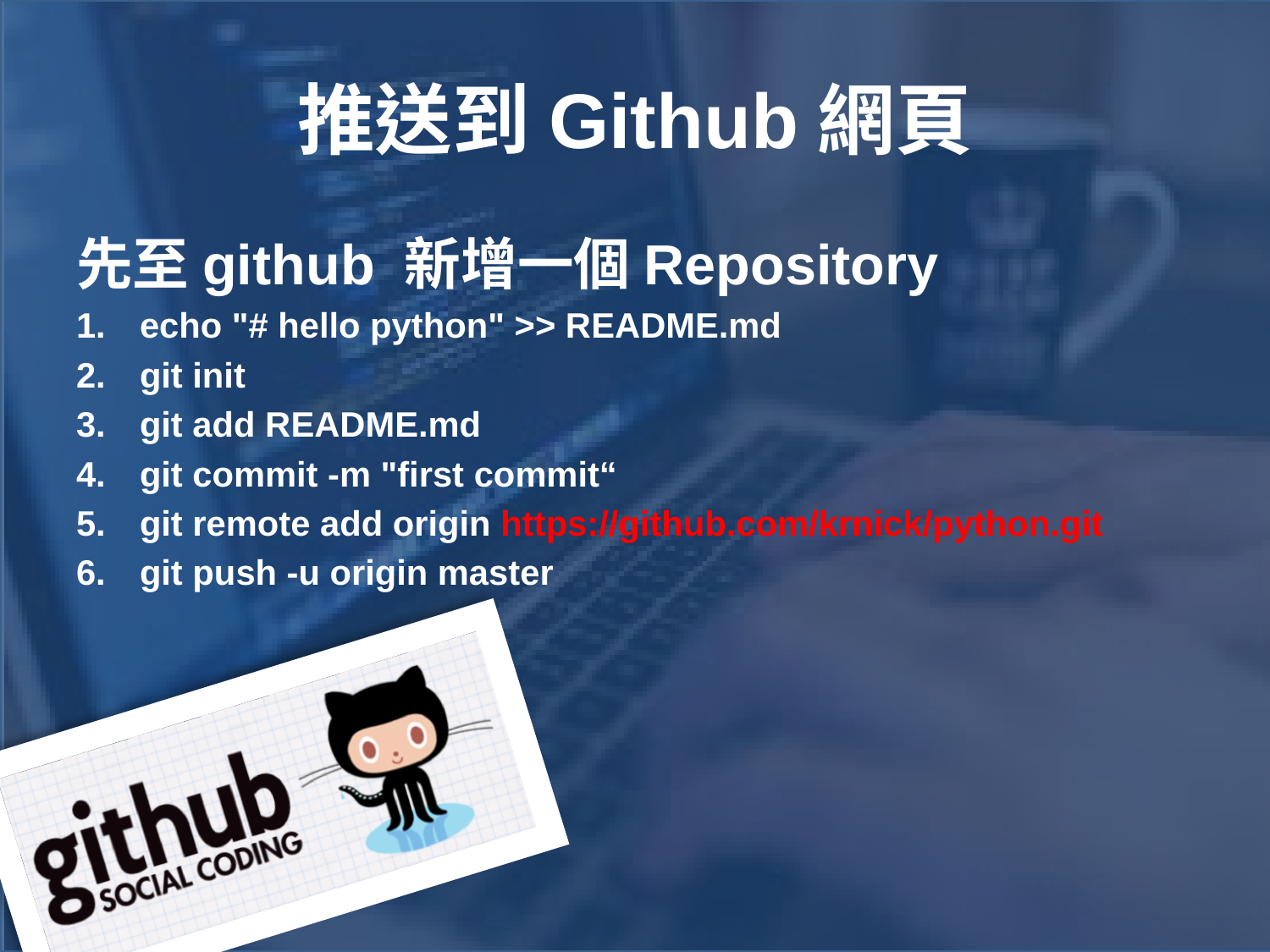

# 推送到Github網頁
先至github 新增一個Repository
echo "# hello python" >> README.md
git init
git add README.md
git commit -m "first commit“
git remote add origin https://github.com/krnick/python.git
git push -u origin master